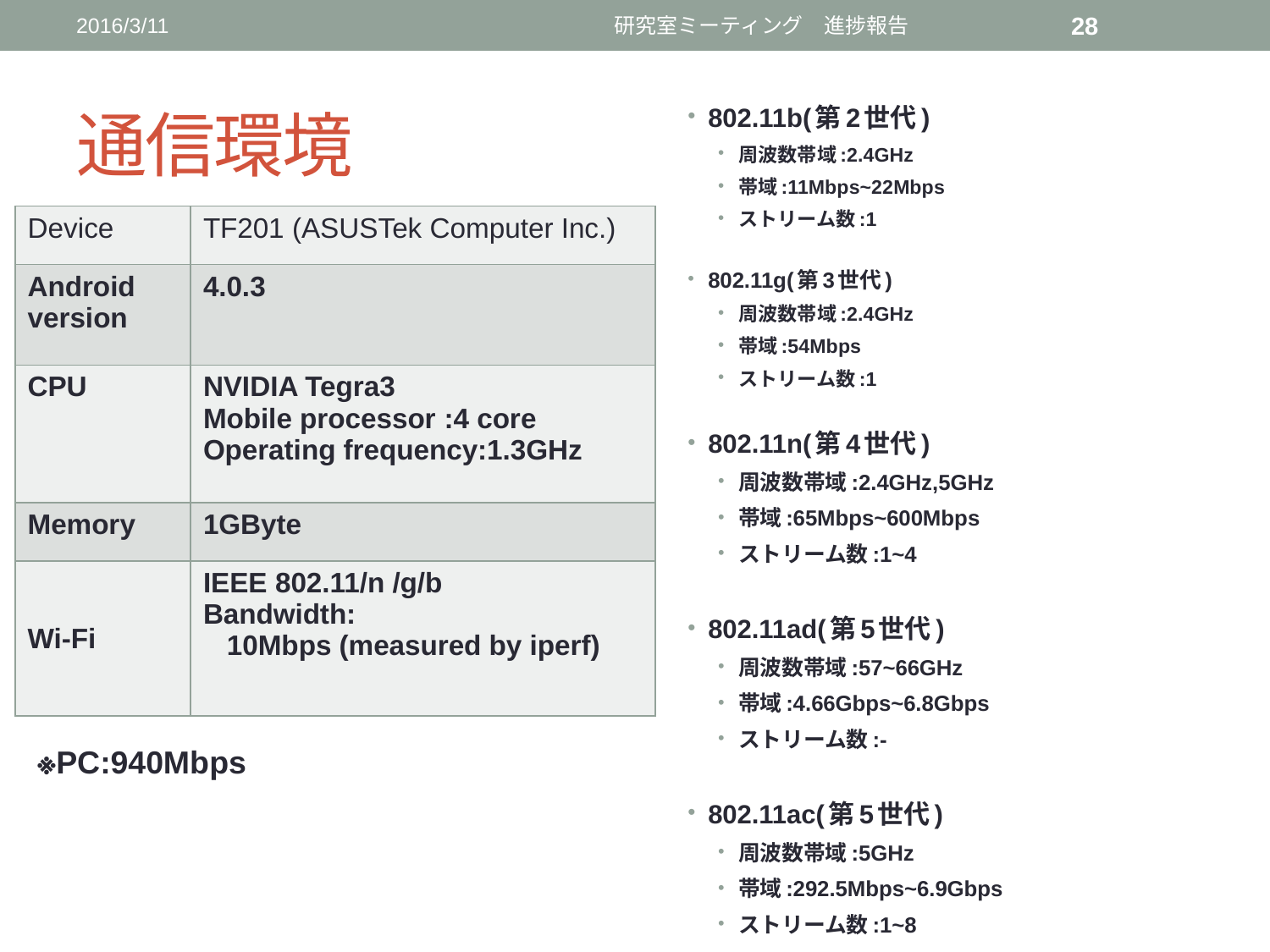

2016/3/11
研究室ミーティング　進捗報告
28

802.11b(第2世代)
周波数帯域:2.4GHz
帯域:11Mbps~22Mbps
ストリーム数:1

802.11g(第3世代)
周波数帯域:2.4GHz
帯域:54Mbps
ストリーム数:1

802.11n(第4世代)
周波数帯域:2.4GHz,5GHz
帯域:65Mbps~600Mbps
ストリーム数:1~4

802.11ad(第5世代)
周波数帯域:57~66GHz
帯域:4.66Gbps~6.8Gbps
ストリーム数:-

802.11ac(第5世代)
周波数帯域:5GHz
帯域:292.5Mbps~6.9Gbps
ストリーム数:1~8
# 通信環境
| Device | TF201 (ASUSTek Computer Inc.) |
| --- | --- |
| Android version | 4.0.3 |
| CPU | NVIDIA Tegra3 Mobile processor :4 core Operating frequency:1.3GHz |
| Memory | 1GByte |
| Wi-Fi | IEEE 802.11/n /g/b Bandwidth: 10Mbps (measured by iperf) |
※PC:940Mbps